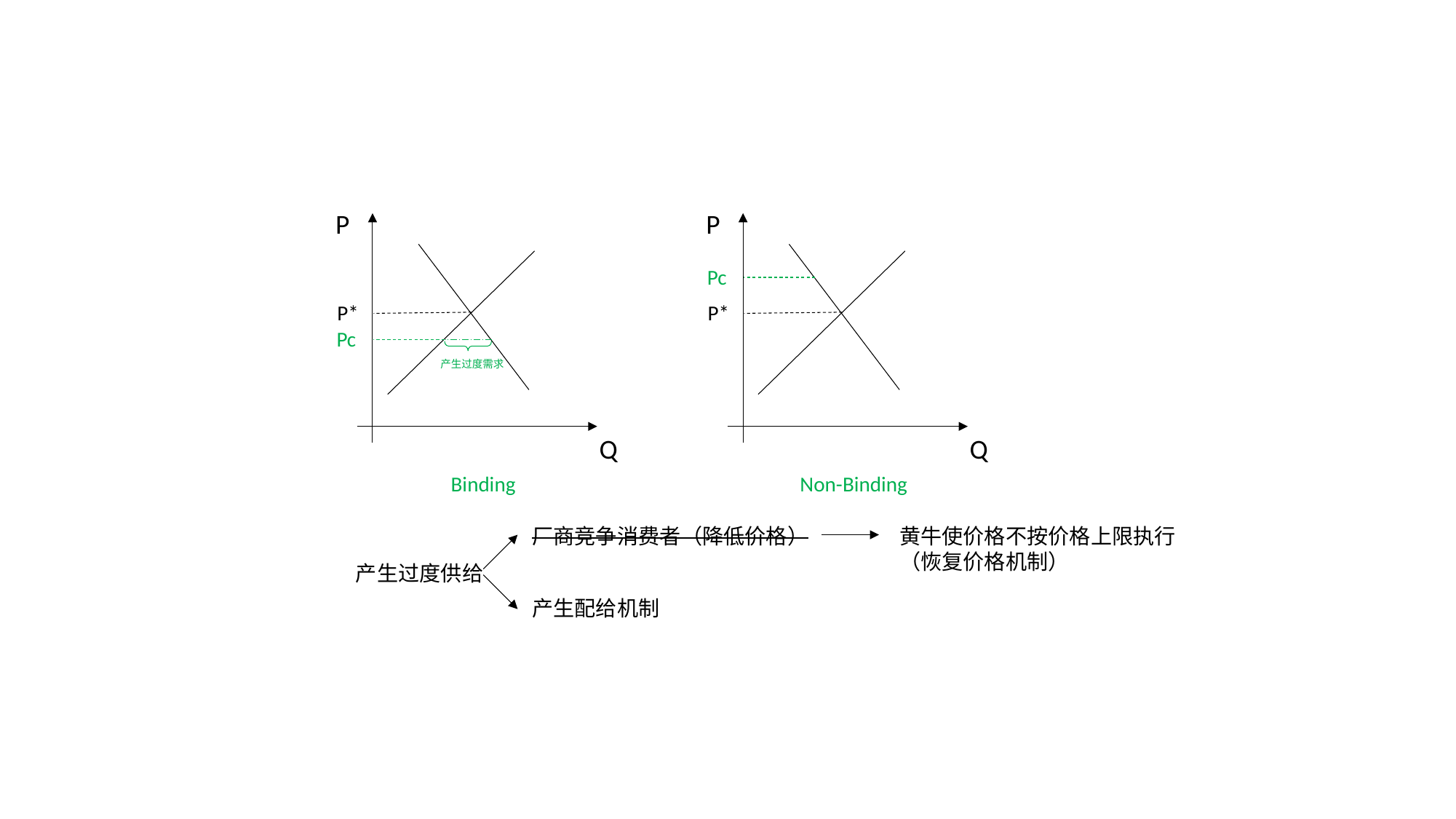

P
P
Pc
P*
P*
Pc

   产生过度需求
Q
Q
Binding
Non-Binding
黄牛使价格不按价格上限执行
（恢复价格机制）
厂商竞争消费者（降低价格）
   产生过度供给
产生配给机制